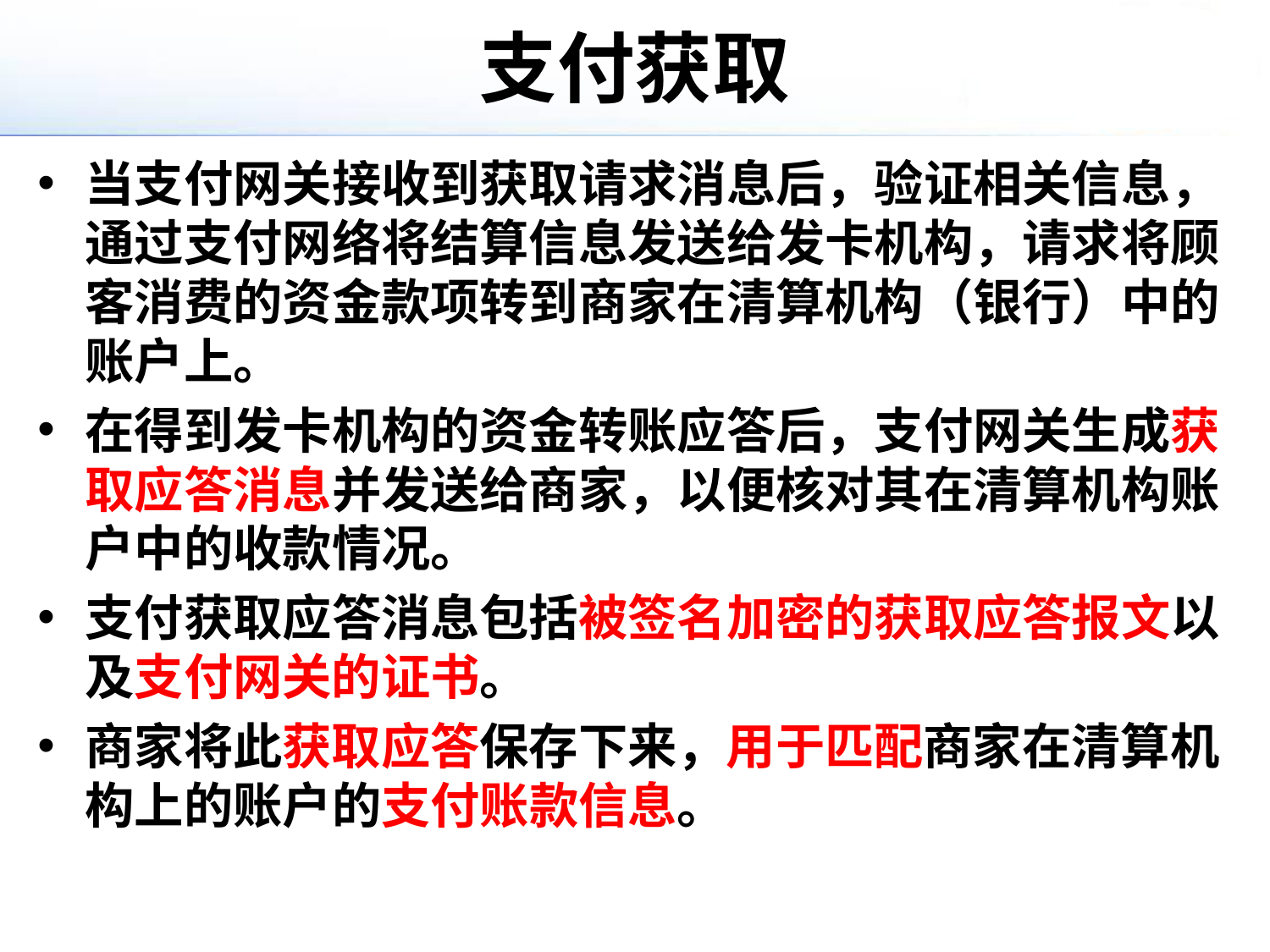

# 支付获取
当支付网关接收到获取请求消息后，验证相关信息，通过支付网络将结算信息发送给发卡机构，请求将顾客消费的资金款项转到商家在清算机构（银行）中的账户上。
在得到发卡机构的资金转账应答后，支付网关生成获取应答消息并发送给商家，以便核对其在清算机构账户中的收款情况。
支付获取应答消息包括被签名加密的获取应答报文以及支付网关的证书。
商家将此获取应答保存下来，用于匹配商家在清算机构上的账户的支付账款信息。